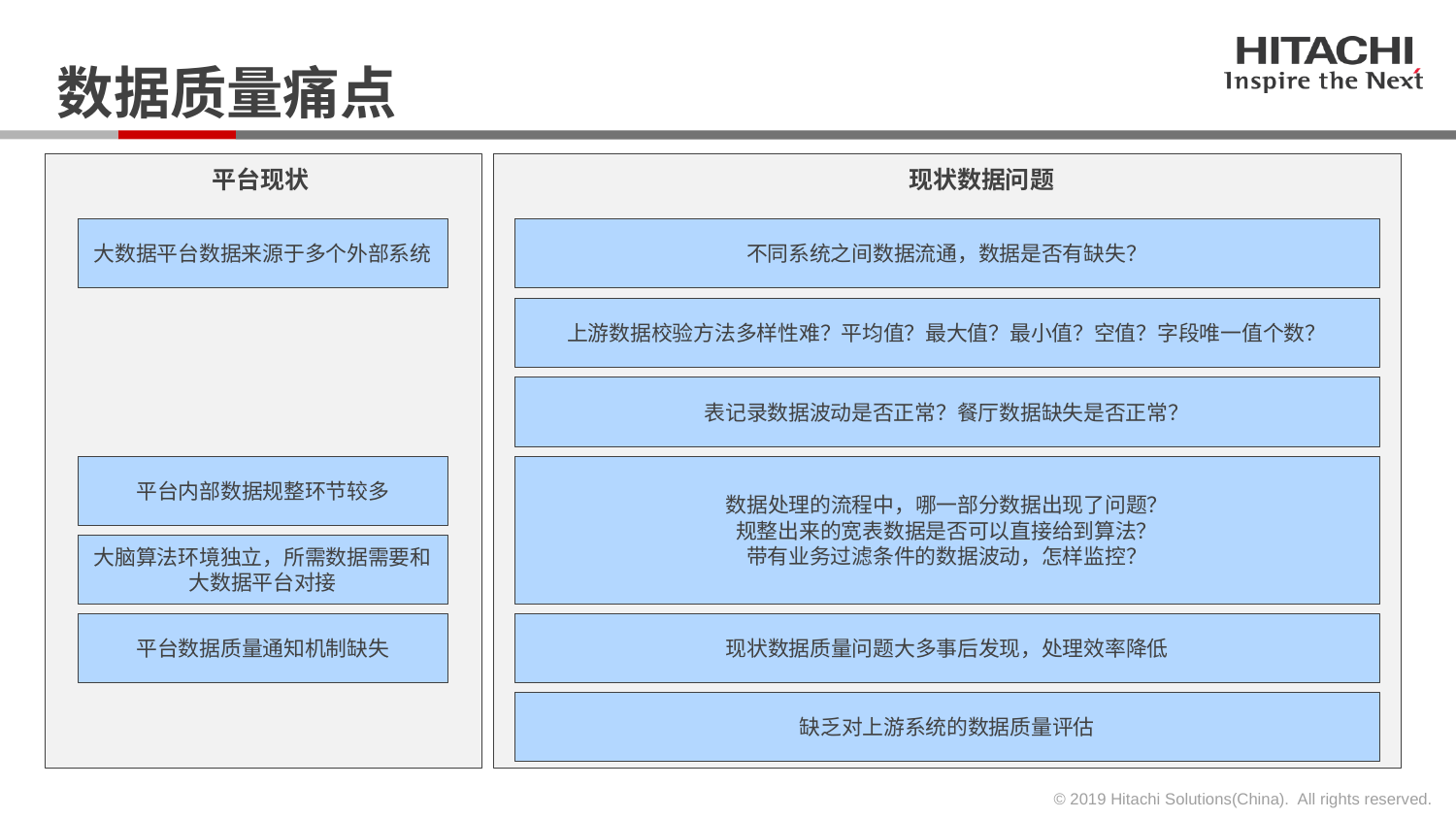

数据质量痛点

平台现状
现状数据问题
大数据平台数据来源于多个外部系统
不同系统之间数据流通，数据是否有缺失？
上游数据校验方法多样性难？平均值？最大值？最小值？空值？字段唯一值个数？
表记录数据波动是否正常？餐厅数据缺失是否正常？
平台内部数据规整环节较多
数据处理的流程中，哪一部分数据出现了问题？
规整出来的宽表数据是否可以直接给到算法？
带有业务过滤条件的数据波动，怎样监控？
大脑算法环境独立，所需数据需要和大数据平台对接
平台数据质量通知机制缺失
现状数据质量问题大多事后发现，处理效率降低
缺乏对上游系统的数据质量评估